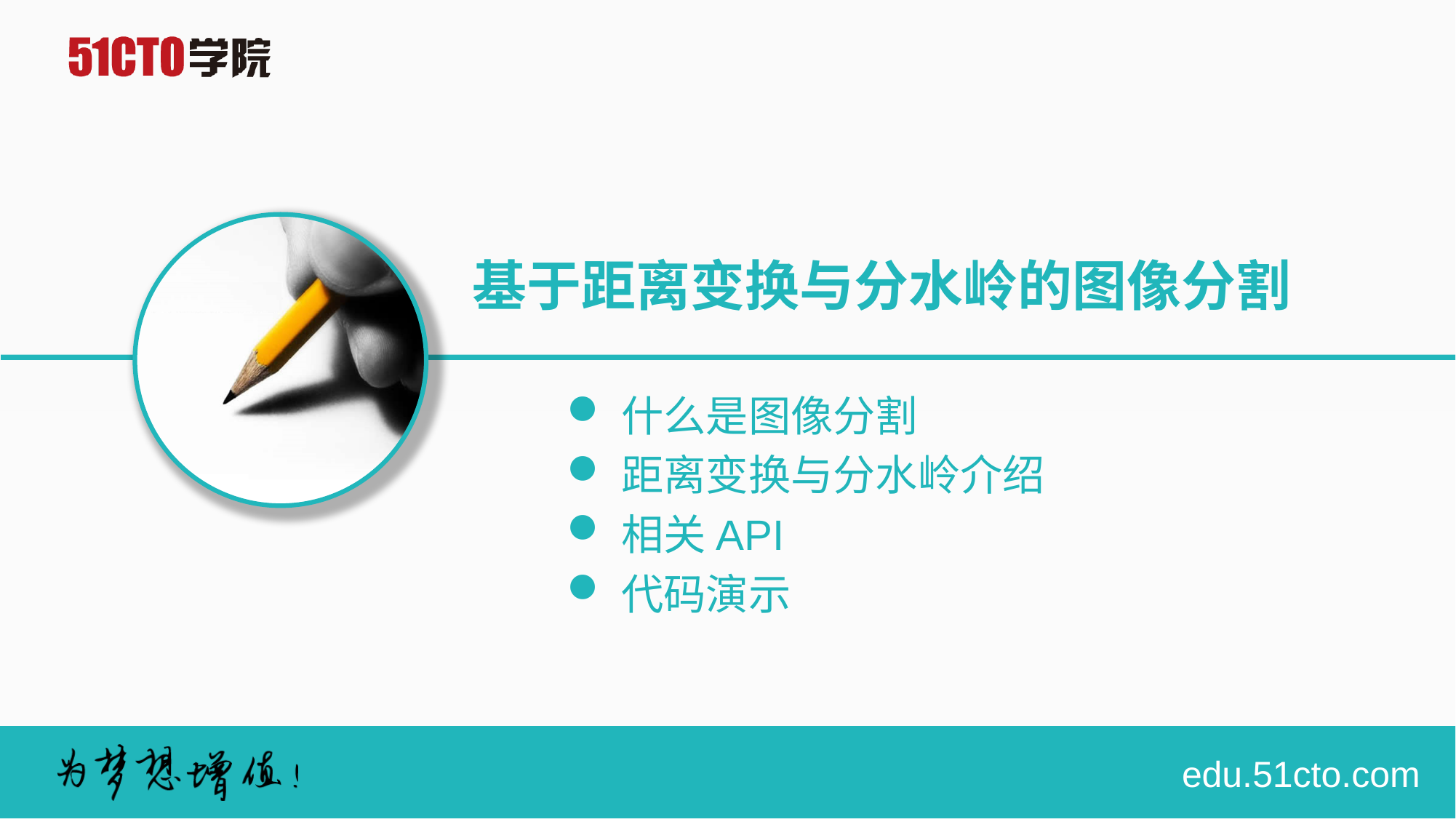

基于距离变换与分水岭的图像分割
什么是图像分割
距离变换与分水岭介绍
相关API
代码演示